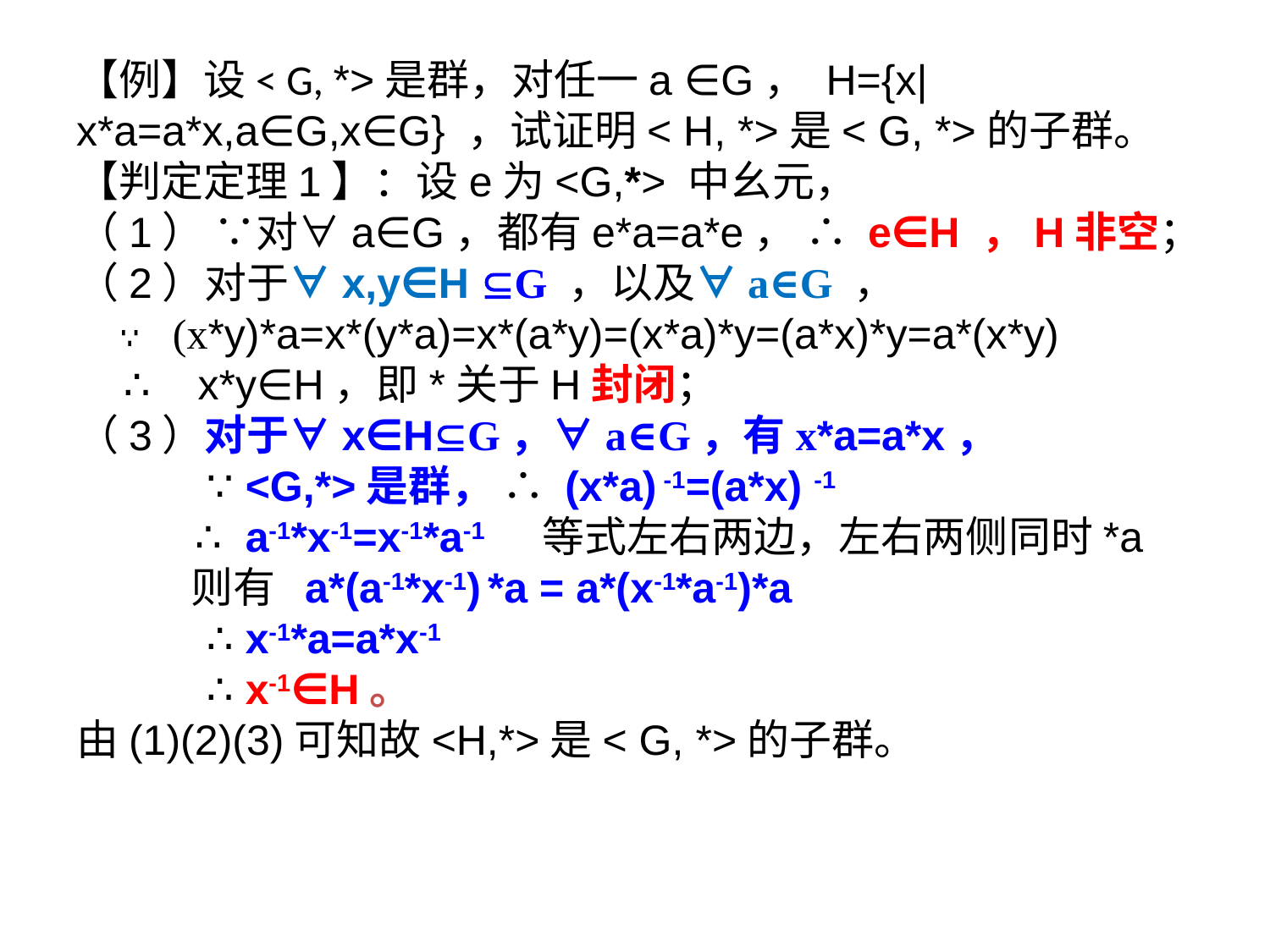

【例】设< G, *>是群，对任一a ∈G， H={x|x*a=a*x,a∈G,x∈G} ，试证明< H, *>是< G, *>的子群。
【判定定理1】：设e为<G,*> 中幺元，
（1） ∵对∀a∈G，都有e*a=a*e， ∴ e∈H ，H非空；
（2）对于∀x,y∈H ⊆G ，以及∀a∈G ，
    ∵   (x*y)*a=x*(y*a)=x*(a*y)=(x*a)*y=(a*x)*y=a*(x*y)
    ∴    x*y∈H，即*关于H封闭；
（3）对于∀x∈H⊆G，∀a∈G，有x*a=a*x，
           ∵ <G,*>是群， ∴ (x*a) -1=(a*x) -1
          ∴  a-1*x-1=x-1*a-1       等式左右两边，左右两侧同时*a
           则有  a*(a-1*x-1) *a = a*(x-1*a-1)*a
           ∴ x-1*a=a*x-1
           ∴ x-1∈H。
由(1)(2)(3)可知故<H,*>是< G, *>的子群。